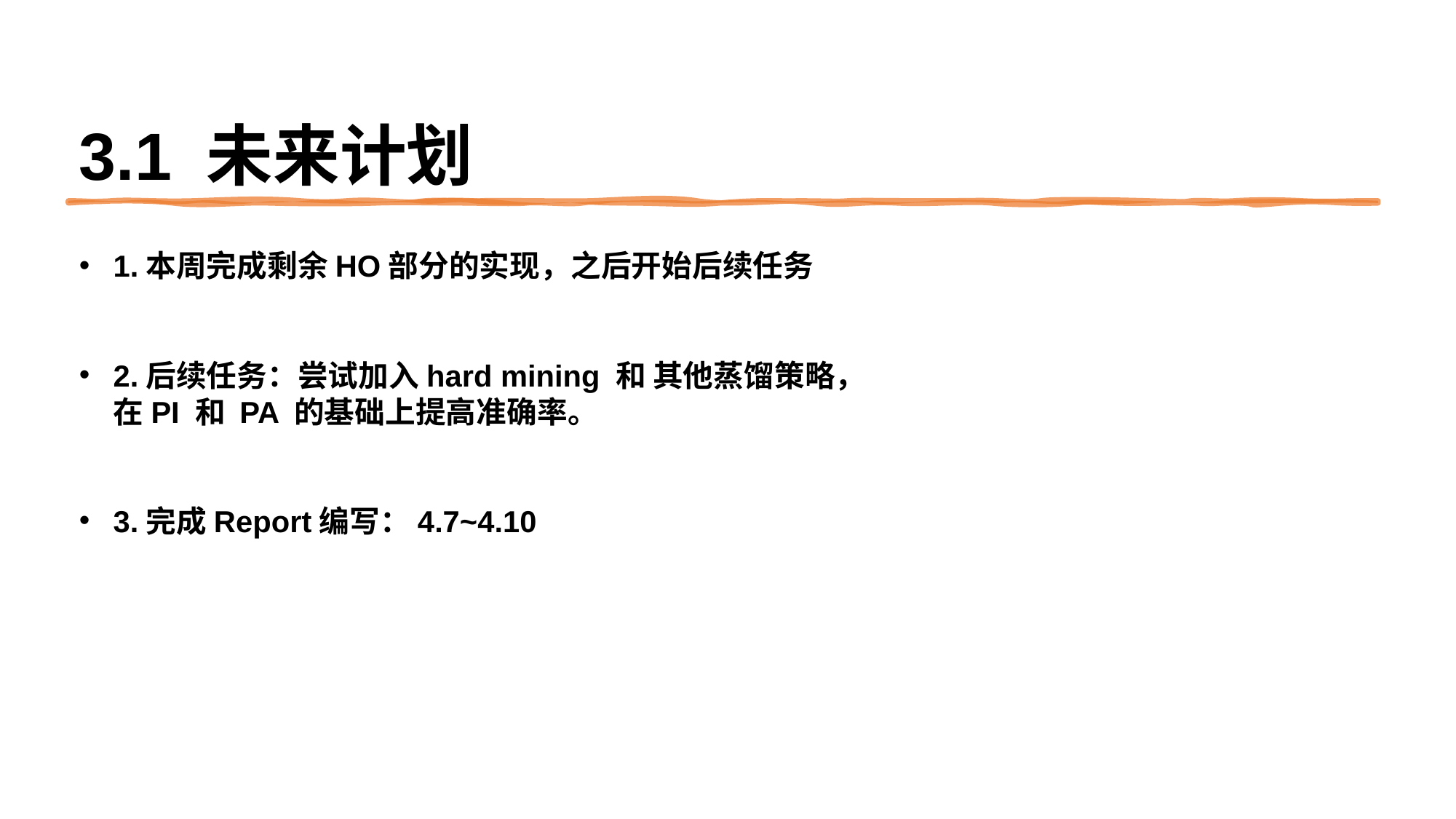

# 3.1 未来计划

1.本周完成剩余HO部分的实现，之后开始后续任务

2.后续任务：尝试加入hard mining 和 其他蒸馏策略，在PI 和 PA 的基础上提高准确率。

3.完成Report编写：4.7~4.10